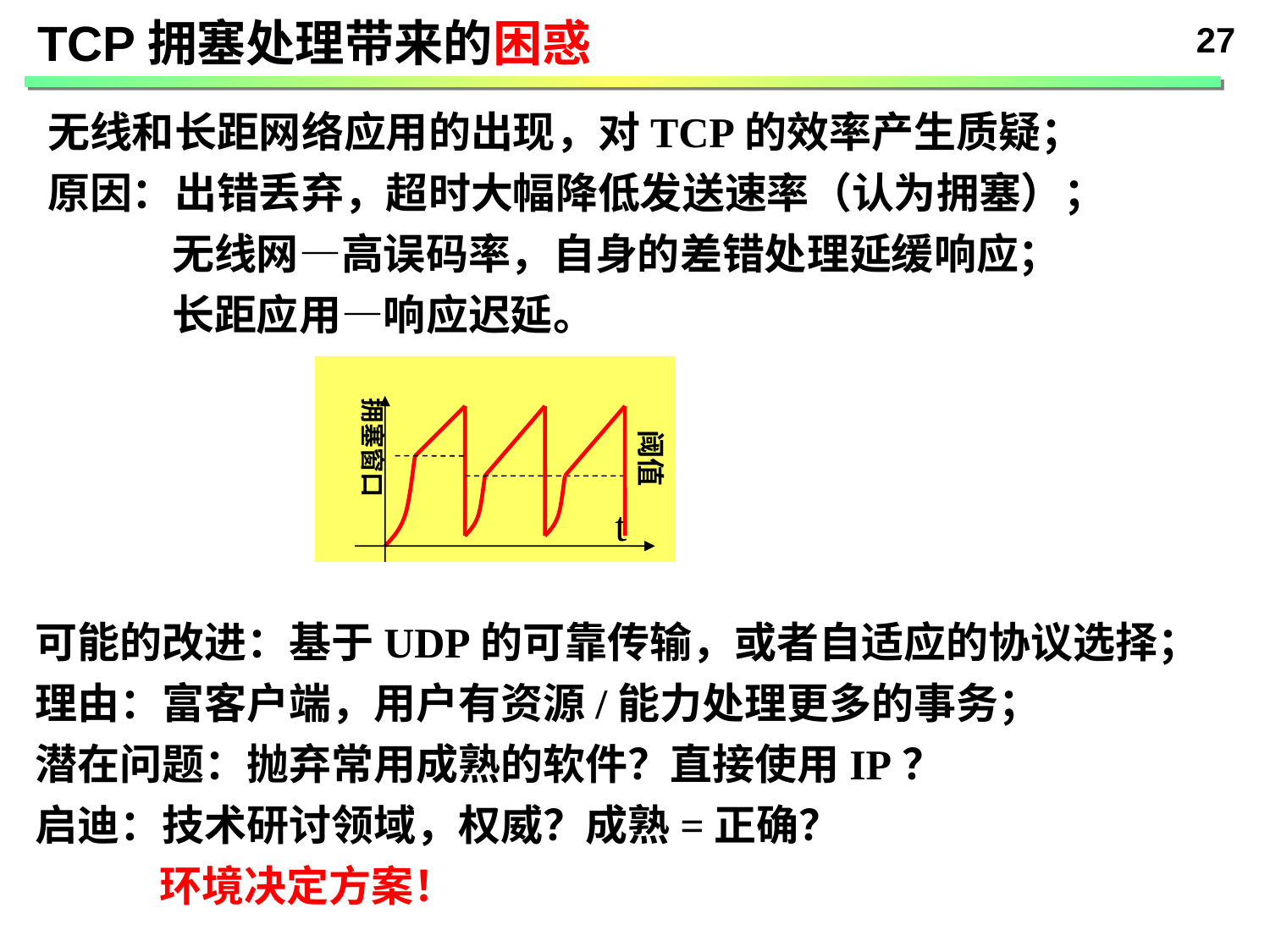

TCP拥塞处理带来的困惑
27

无线和长距网络应用的出现，对TCP的效率产生质疑；
原因：出错丢弃，超时大幅降低发送速率（认为拥塞）；
            无线网—高误码率，自身的差错处理延缓响应；
            长距应用—响应迟延。

拥塞窗口

阈值

t

可能的改进：基于UDP的可靠传输，或者自适应的协议选择；
理由：富客户端，用户有资源/能力处理更多的事务；
潜在问题：抛弃常用成熟的软件？直接使用IP？
启迪：技术研讨领域，权威？成熟=正确？
            环境决定方案！